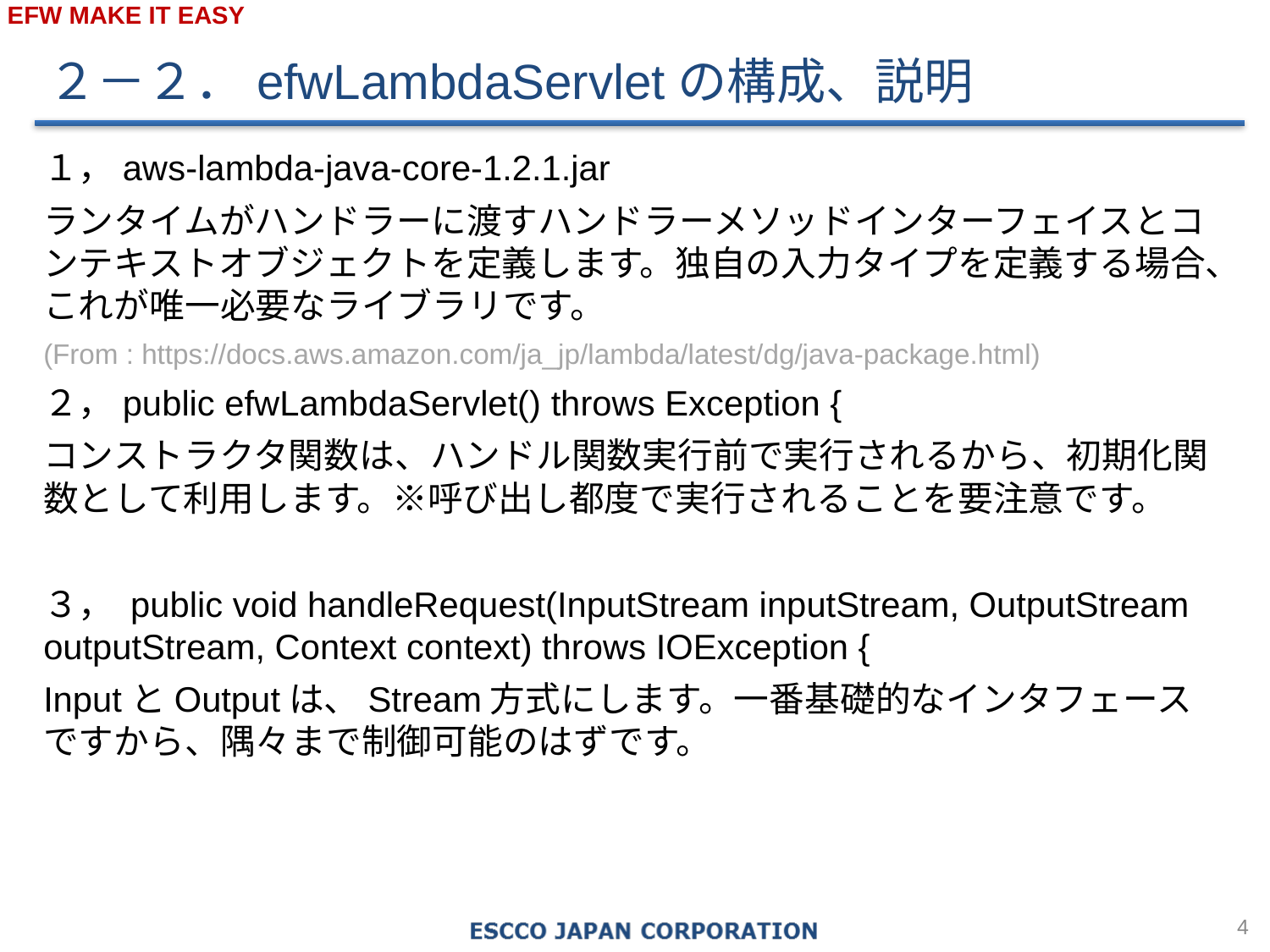

２－２．efwLambdaServletの構成、説明
１，aws-lambda-java-core-1.2.1.jar
ランタイムがハンドラーに渡すハンドラーメソッドインターフェイスとコンテキストオブジェクトを定義します。独自の入力タイプを定義する場合、これが唯一必要なライブラリです。
(From : https://docs.aws.amazon.com/ja_jp/lambda/latest/dg/java-package.html)
２，public efwLambdaServlet() throws Exception {
コンストラクタ関数は、ハンドル関数実行前で実行されるから、初期化関数として利用します。※呼び出し都度で実行されることを要注意です。

３， public void handleRequest(InputStream inputStream, OutputStream outputStream, Context context) throws IOException {
InputとOutputは、Stream方式にします。一番基礎的なインタフェースですから、隅々まで制御可能のはずです。
4